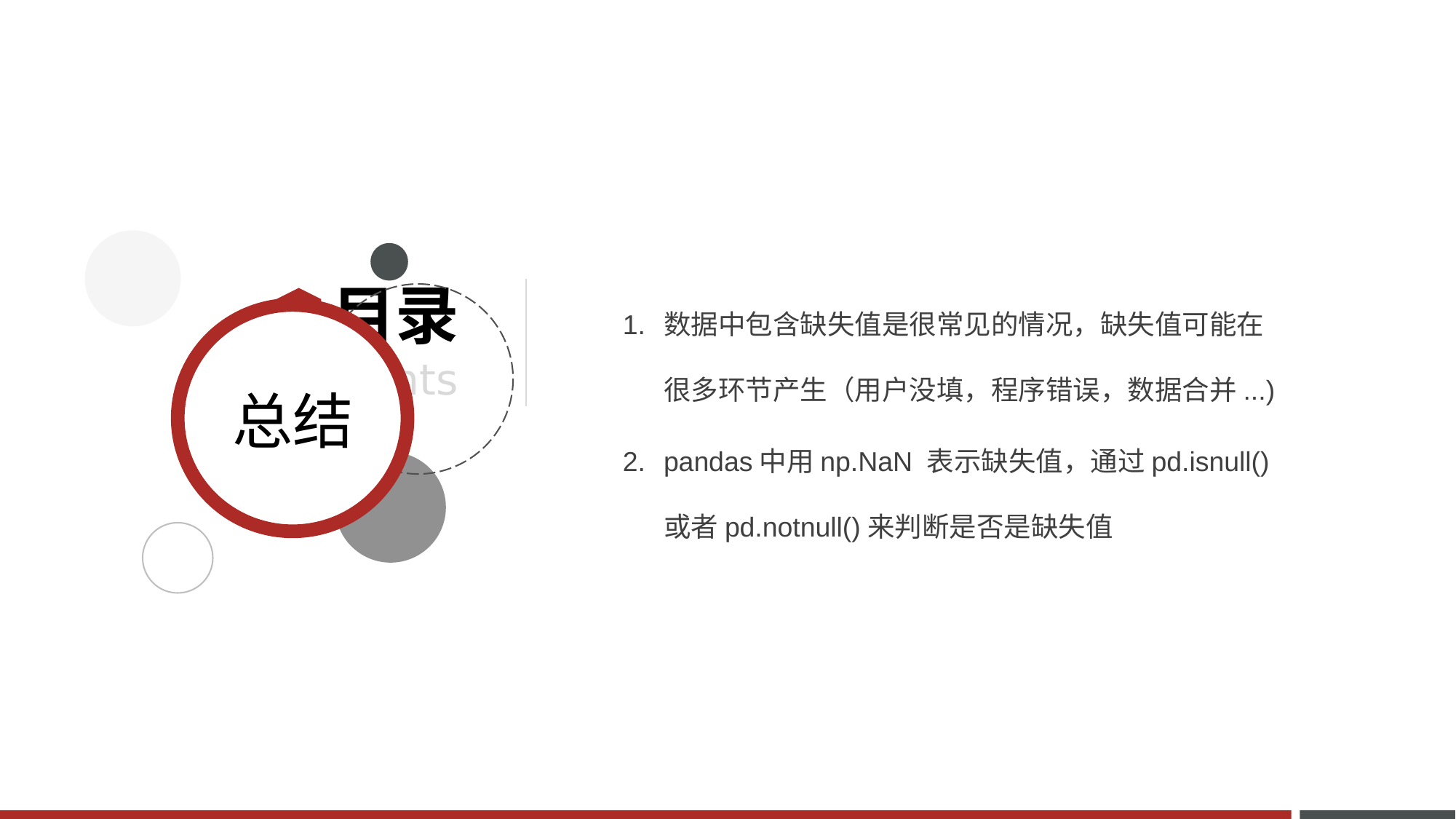

数据中包含缺失值是很常见的情况，缺失值可能在很多环节产生（用户没填，程序错误，数据合并...)
pandas中用np.NaN 表示缺失值，通过pd.isnull()或者pd.notnull()来判断是否是缺失值